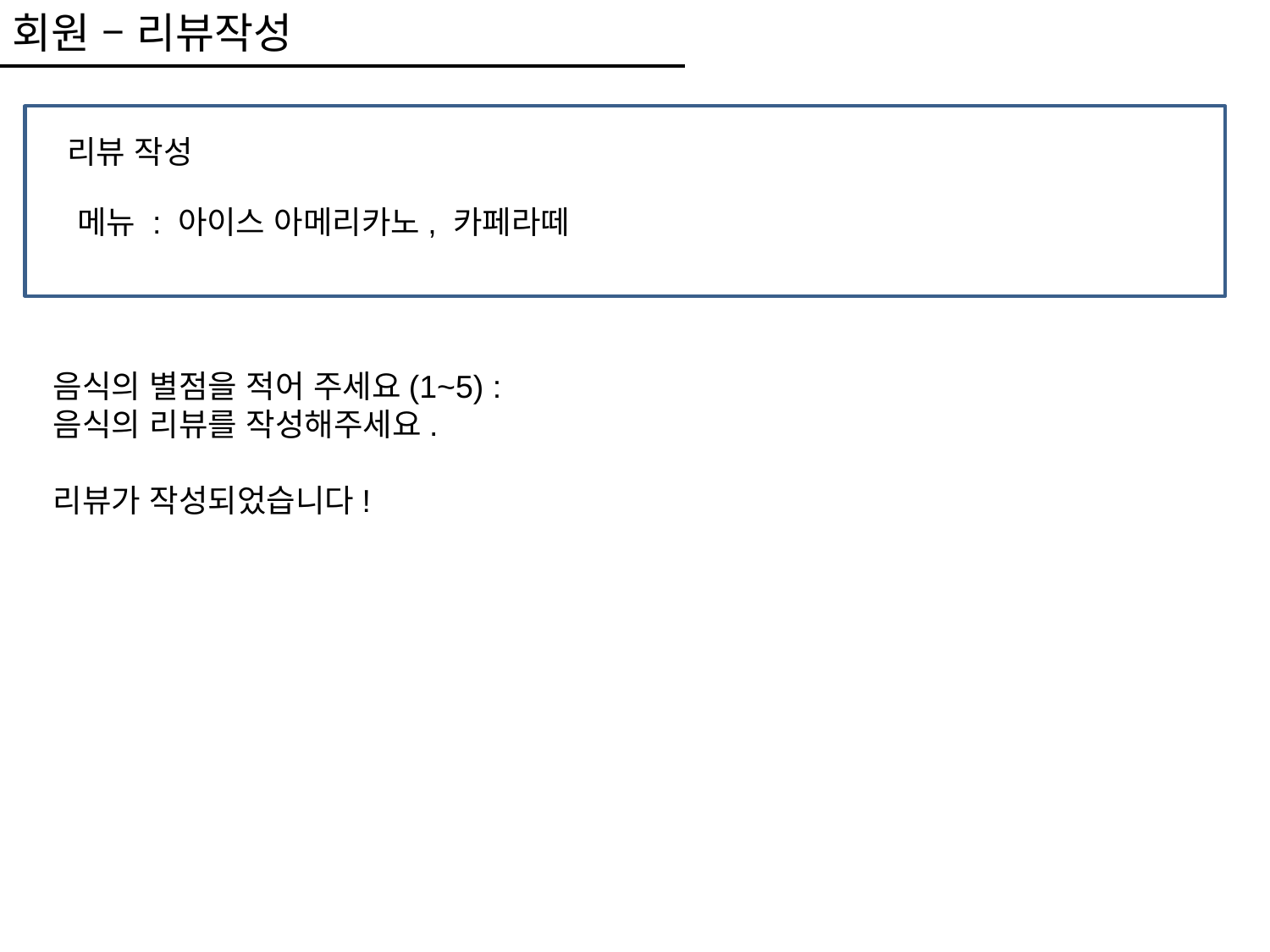

회원 – 리뷰작성

리뷰 작성
메뉴 : 아이스 아메리카노, 카페라떼
음식의 별점을 적어 주세요(1~5) :
음식의 리뷰를 작성해주세요.

리뷰가 작성되었습니다!